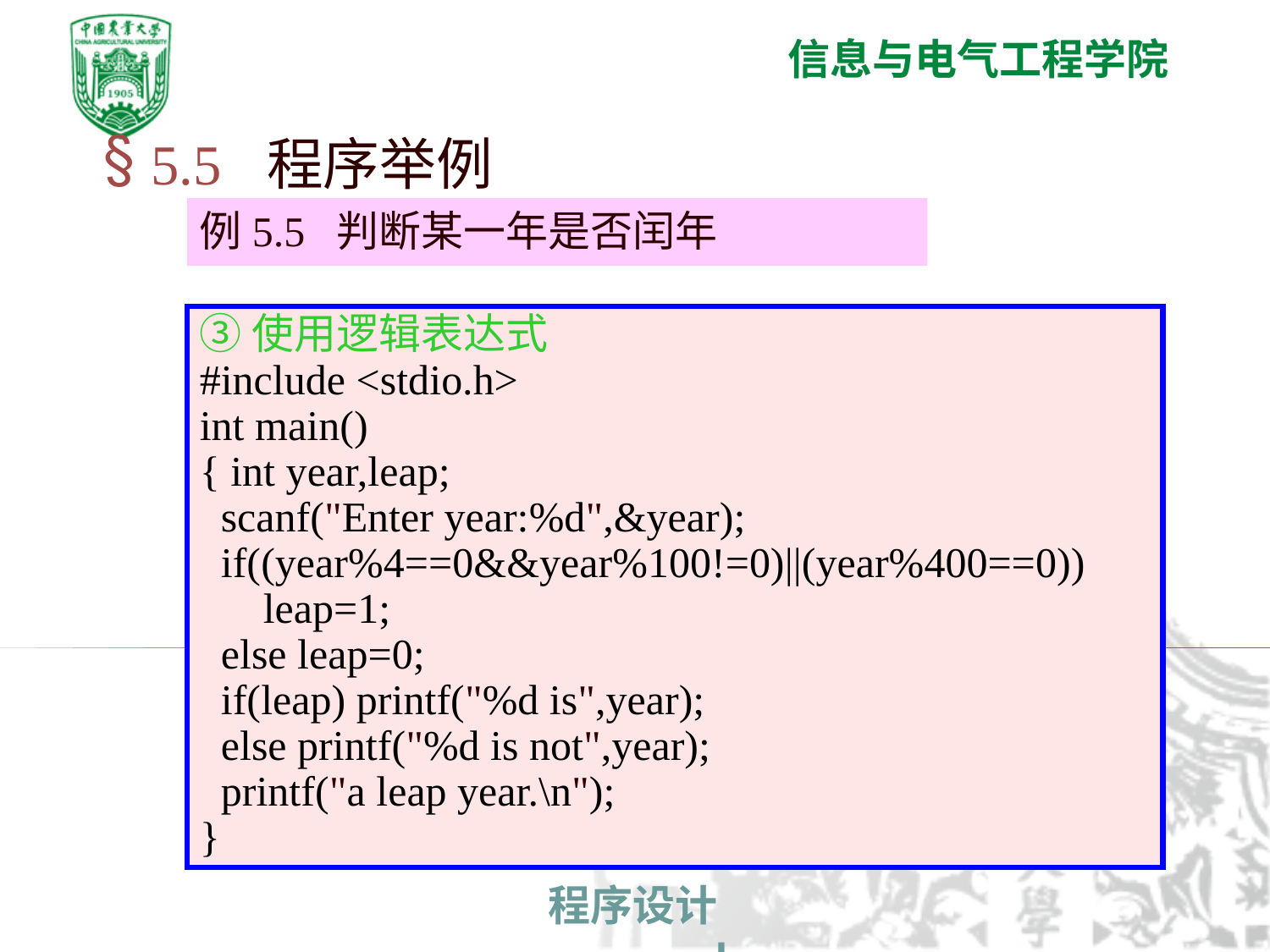

5.5  程序举例
例5.5  判断某一年是否闰年
③使用逻辑表达式
#include <stdio.h>
int main()
{ int year,leap;
  scanf("Enter year:%d",&year);
  if((year%4==0&&year%100!=0)||(year%400==0))
      leap=1;
  else leap=0;
  if(leap) printf("%d is",year);
  else printf("%d is not",year);
  printf("a leap year.\n");
}